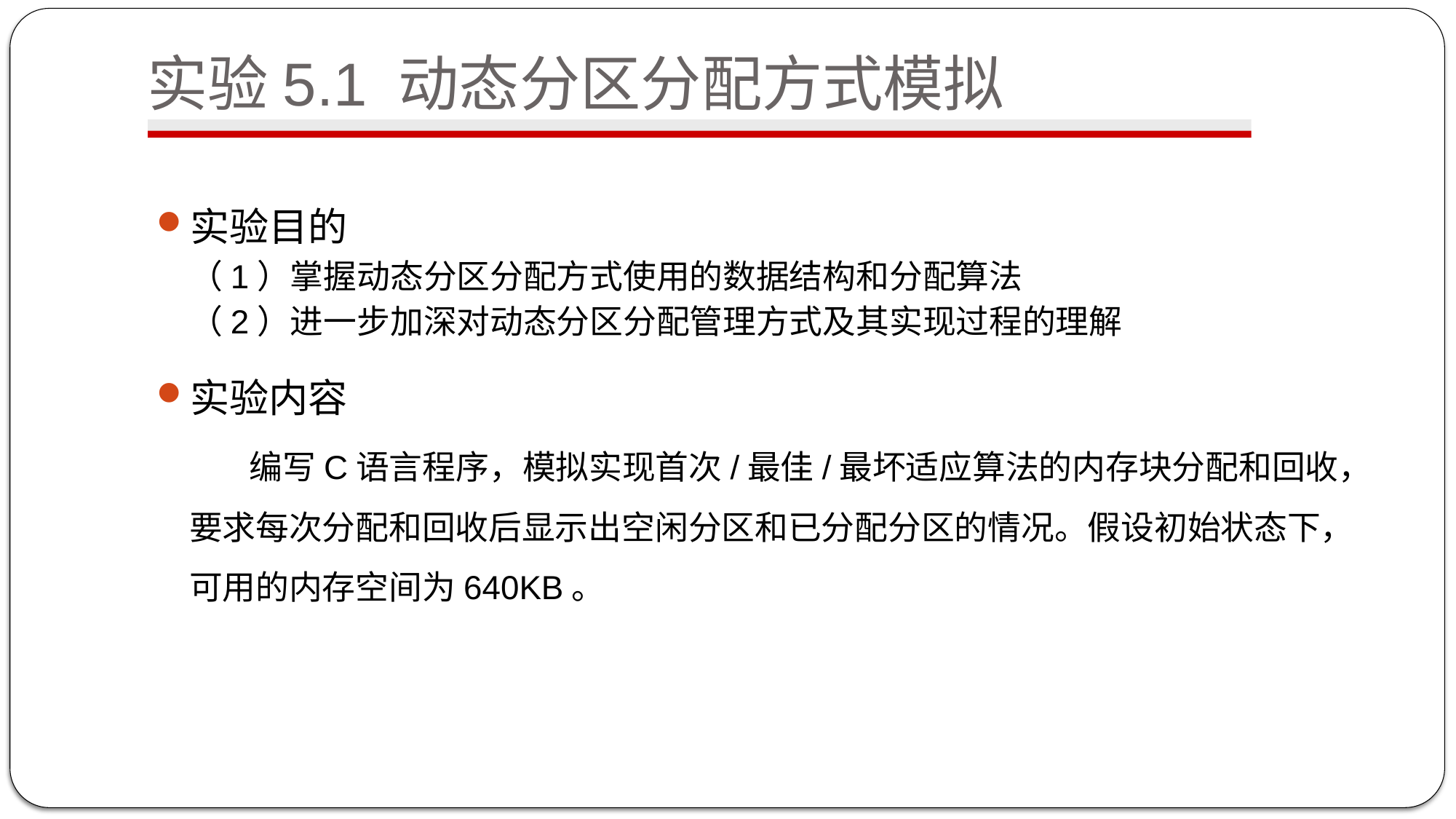

# 实验5.1 动态分区分配方式模拟
实验目的
（1）掌握动态分区分配方式使用的数据结构和分配算法
（2）进一步加深对动态分区分配管理方式及其实现过程的理解
实验内容
       编写C语言程序，模拟实现首次/最佳/最坏适应算法的内存块分配和回收，要求每次分配和回收后显示出空闲分区和已分配分区的情况。假设初始状态下，可用的内存空间为640KB。